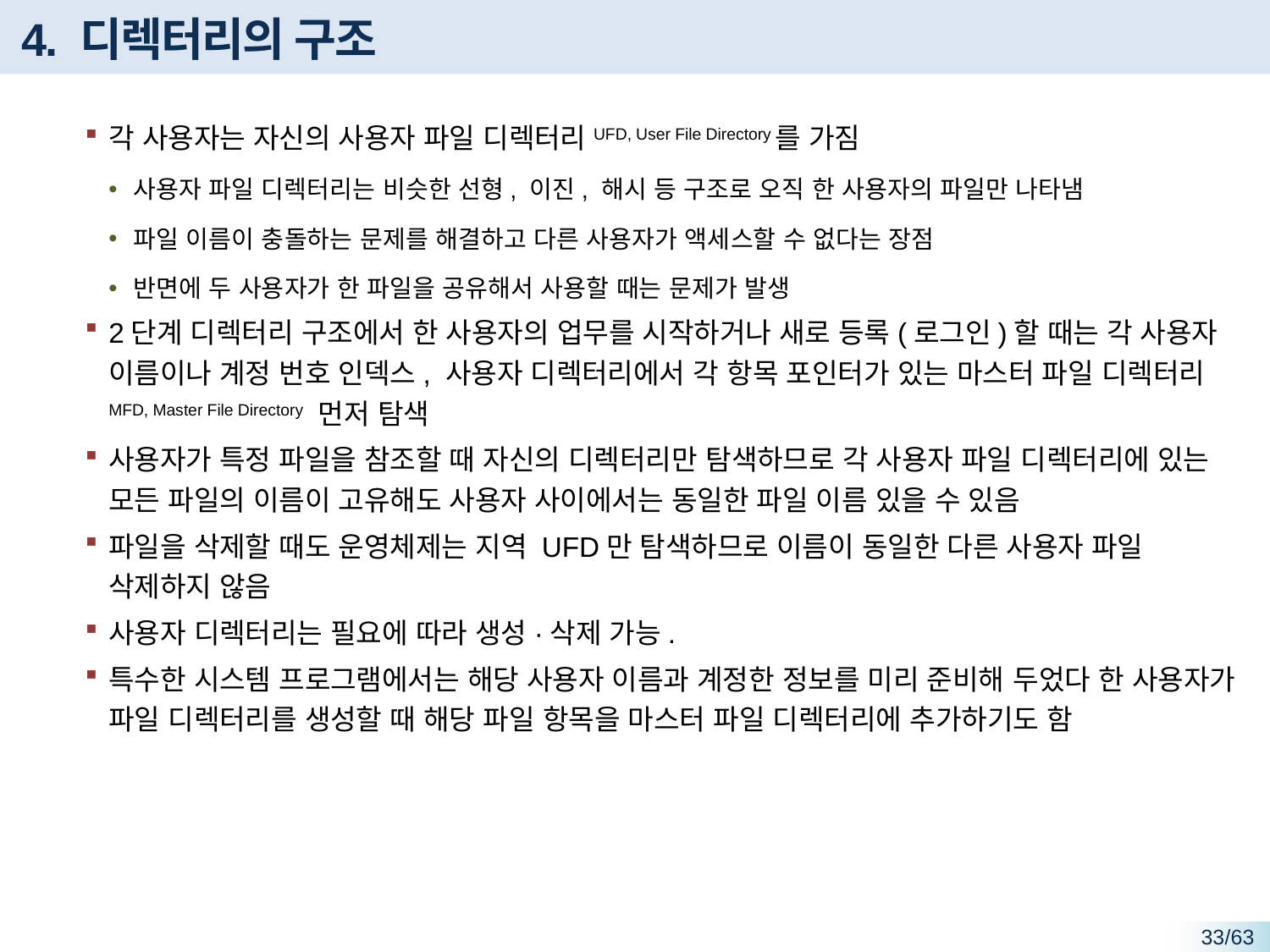

# 4. 디렉터리의 구조
각 사용자는 자신의 사용자 파일 디렉터리UFD, User File Directory를 가짐
사용자 파일 디렉터리는 비슷한 선형, 이진, 해시 등 구조로 오직 한 사용자의 파일만 나타냄
파일 이름이 충돌하는 문제를 해결하고 다른 사용자가 액세스할 수 없다는 장점
반면에 두 사용자가 한 파일을 공유해서 사용할 때는 문제가 발생
2단계 디렉터리 구조에서 한 사용자의 업무를 시작하거나 새로 등록(로그인)할 때는 각 사용자 이름이나 계정 번호 인덱스, 사용자 디렉터리에서 각 항목 포인터가 있는 마스터 파일 디렉터리MFD, Master File Directory 먼저 탐색
사용자가 특정 파일을 참조할 때 자신의 디렉터리만 탐색하므로 각 사용자 파일 디렉터리에 있는 모든 파일의 이름이 고유해도 사용자 사이에서는 동일한 파일 이름 있을 수 있음
파일을 삭제할 때도 운영체제는 지역 UFD만 탐색하므로 이름이 동일한 다른 사용자 파일 삭제하지 않음
사용자 디렉터리는 필요에 따라 생성·삭제 가능.
특수한 시스템 프로그램에서는 해당 사용자 이름과 계정한 정보를 미리 준비해 두었다 한 사용자가 파일 디렉터리를 생성할 때 해당 파일 항목을 마스터 파일 디렉터리에 추가하기도 함